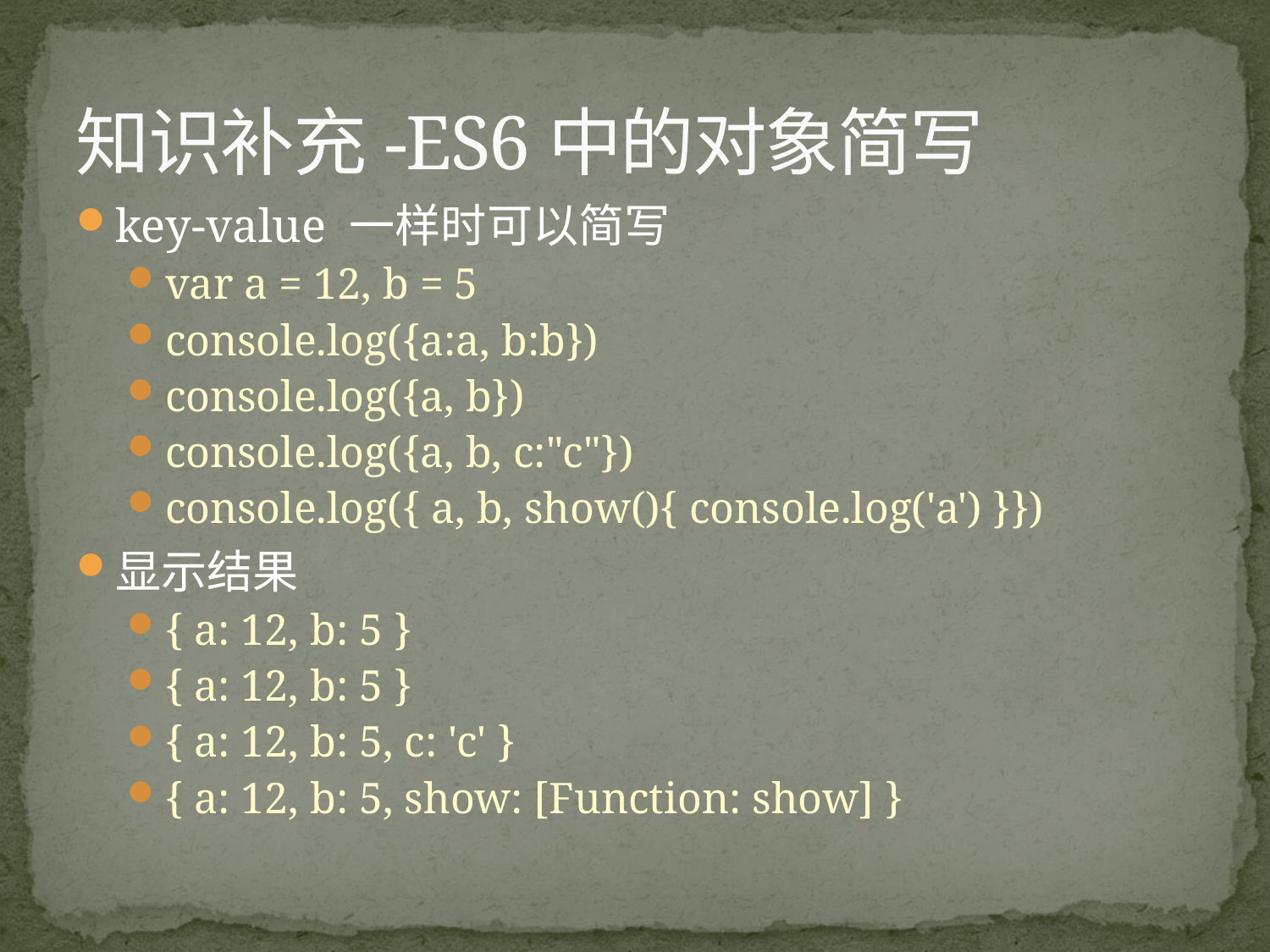

# 知识补充-ES6中的对象简写
key-value 一样时可以简写
var a = 12, b = 5
console.log({a:a, b:b})
console.log({a, b})
console.log({a, b, c:"c"})
console.log({ a, b, show(){ console.log('a') }})
显示结果
{ a: 12, b: 5 }
{ a: 12, b: 5 }
{ a: 12, b: 5, c: 'c' }
{ a: 12, b: 5, show: [Function: show] }